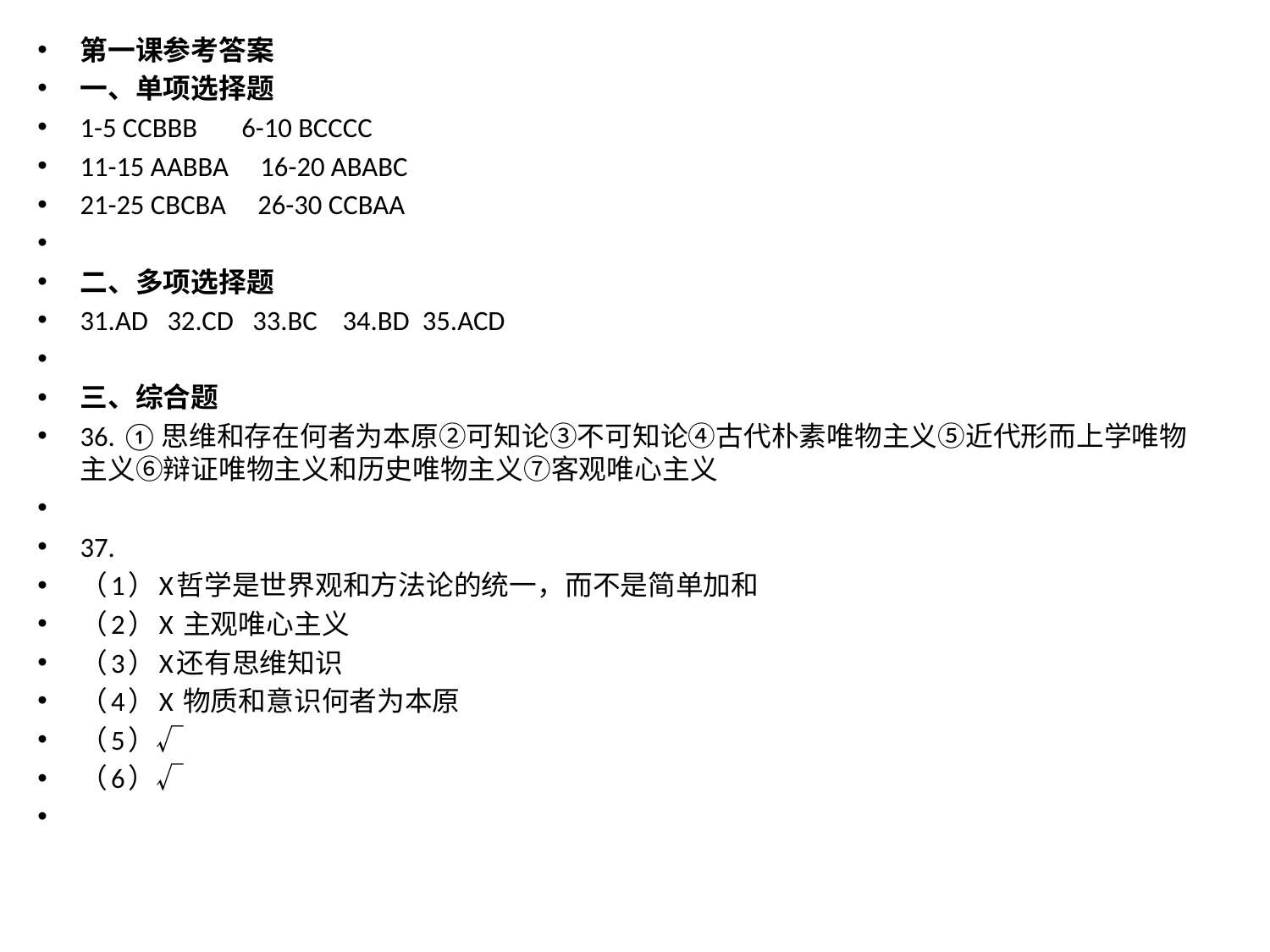

第一课参考答案
一、单项选择题
1-5 CCBBB       6-10 BCCCC
11-15 AABBA     16-20 ABABC
21-25 CBCBA     26-30 CCBAA

二、多项选择题
31.AD   32.CD   33.BC    34.BD  35.ACD

三、综合题
36. ①思维和存在何者为本原②可知论③不可知论④古代朴素唯物主义⑤近代形而上学唯物主义⑥辩证唯物主义和历史唯物主义⑦客观唯心主义

37.
（1）X哲学是世界观和方法论的统一，而不是简单加和
（2）X 主观唯心主义
（3）X还有思维知识
（4）X 物质和意识何者为本原
（5）√
（6）√